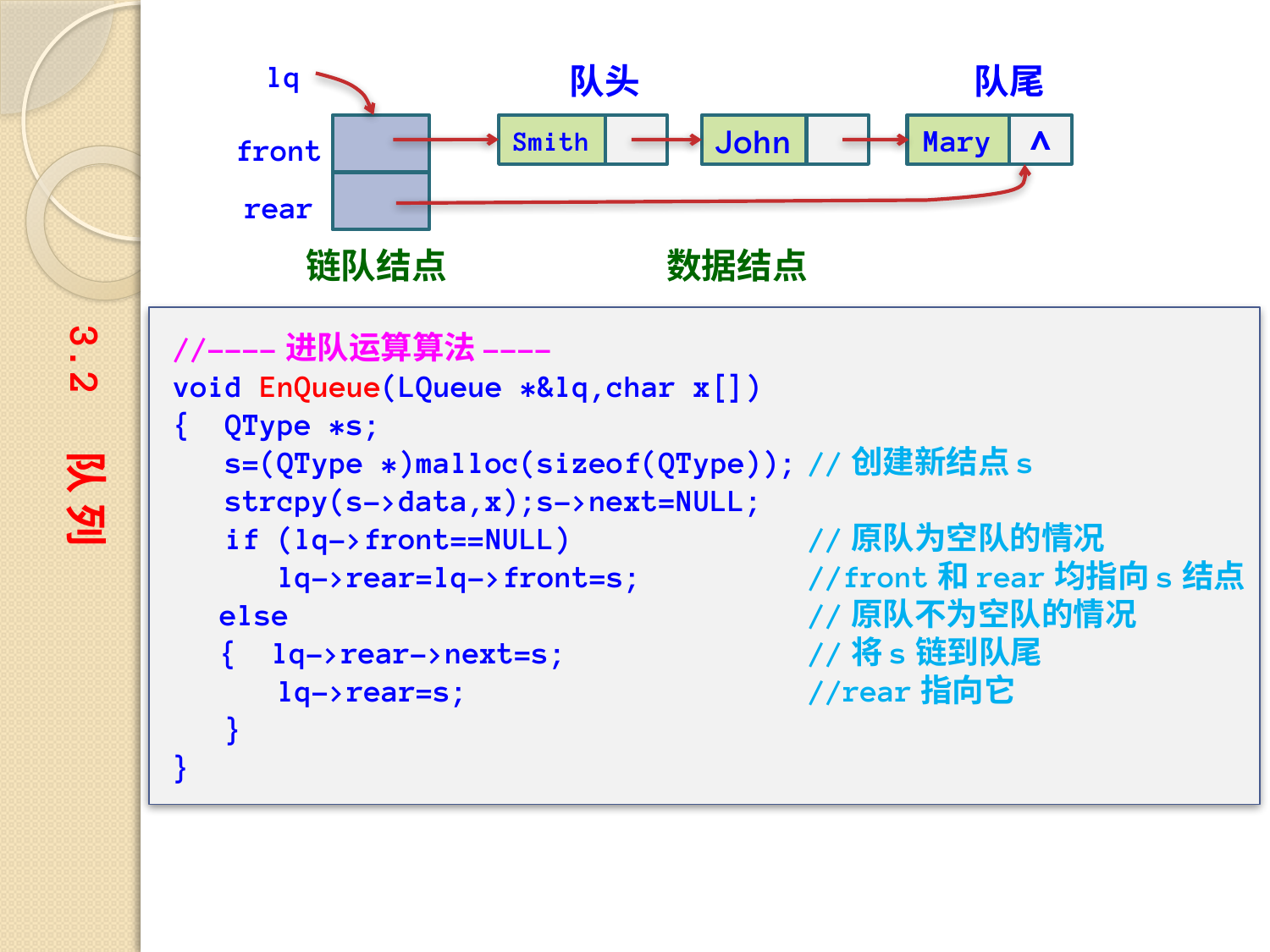

lq
队头
队尾

Smith

John

Mary
∧
front

rear
链队结点
数据结点
3.2  队 列
//----进队运算算法----
void EnQueue(LQueue *&lq,char x[])
{  QType *s;
   s=(QType *)malloc(sizeof(QType));	//创建新结点s
   strcpy(s->data,x);s->next=NULL;
   if (lq->front==NULL)		//原队为空队的情况
      lq->rear=lq->front=s;		//front和rear均指向s结点
　 else					//原队不为空队的情况
　 {  lq->rear->next=s;		//将s链到队尾
      lq->rear=s;			//rear指向它
   }
}